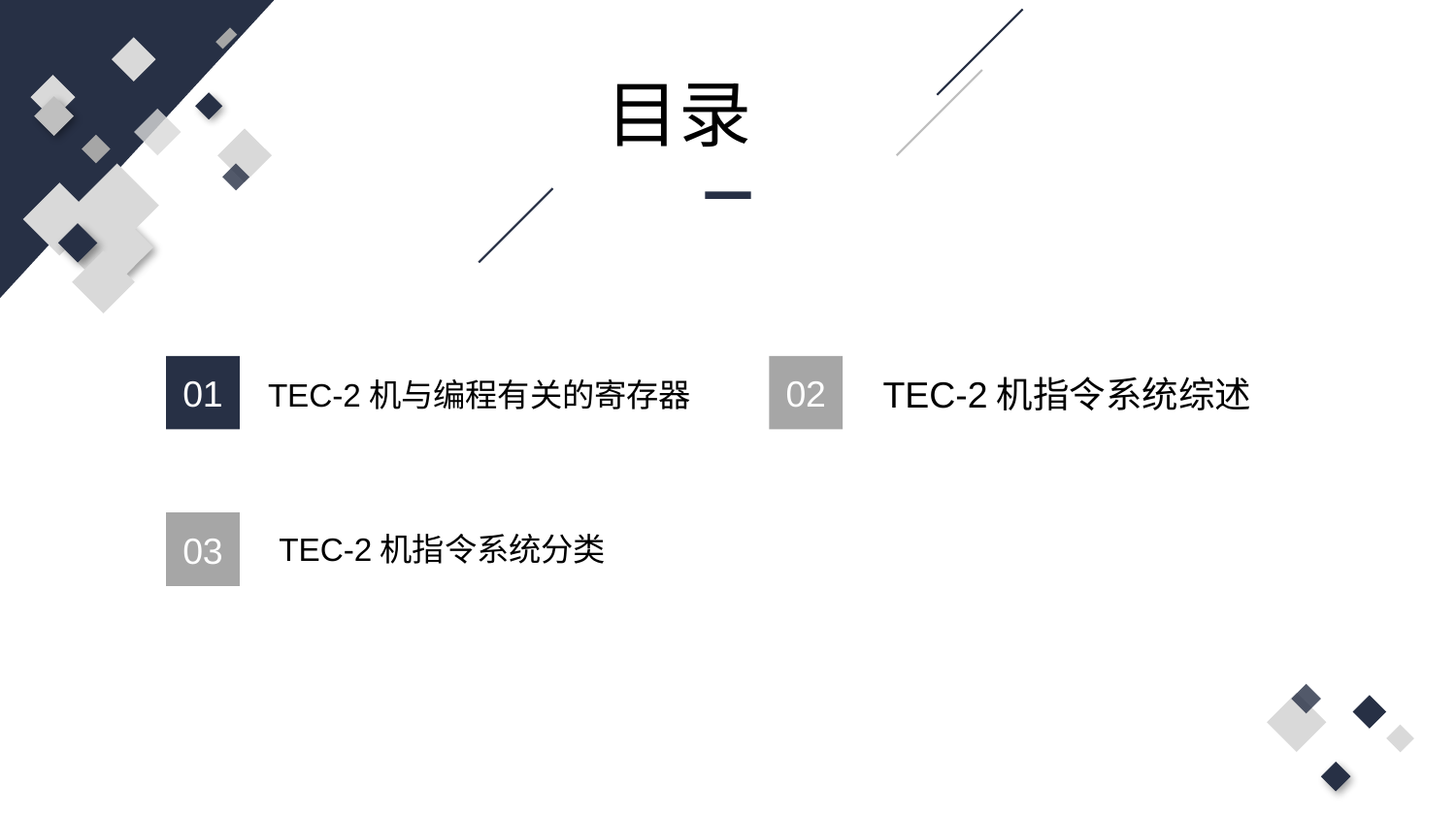

目录

01
02
TEC-2机指令系统综述
TEC-2机与编程有关的寄存器
03
TEC-2机指令系统分类